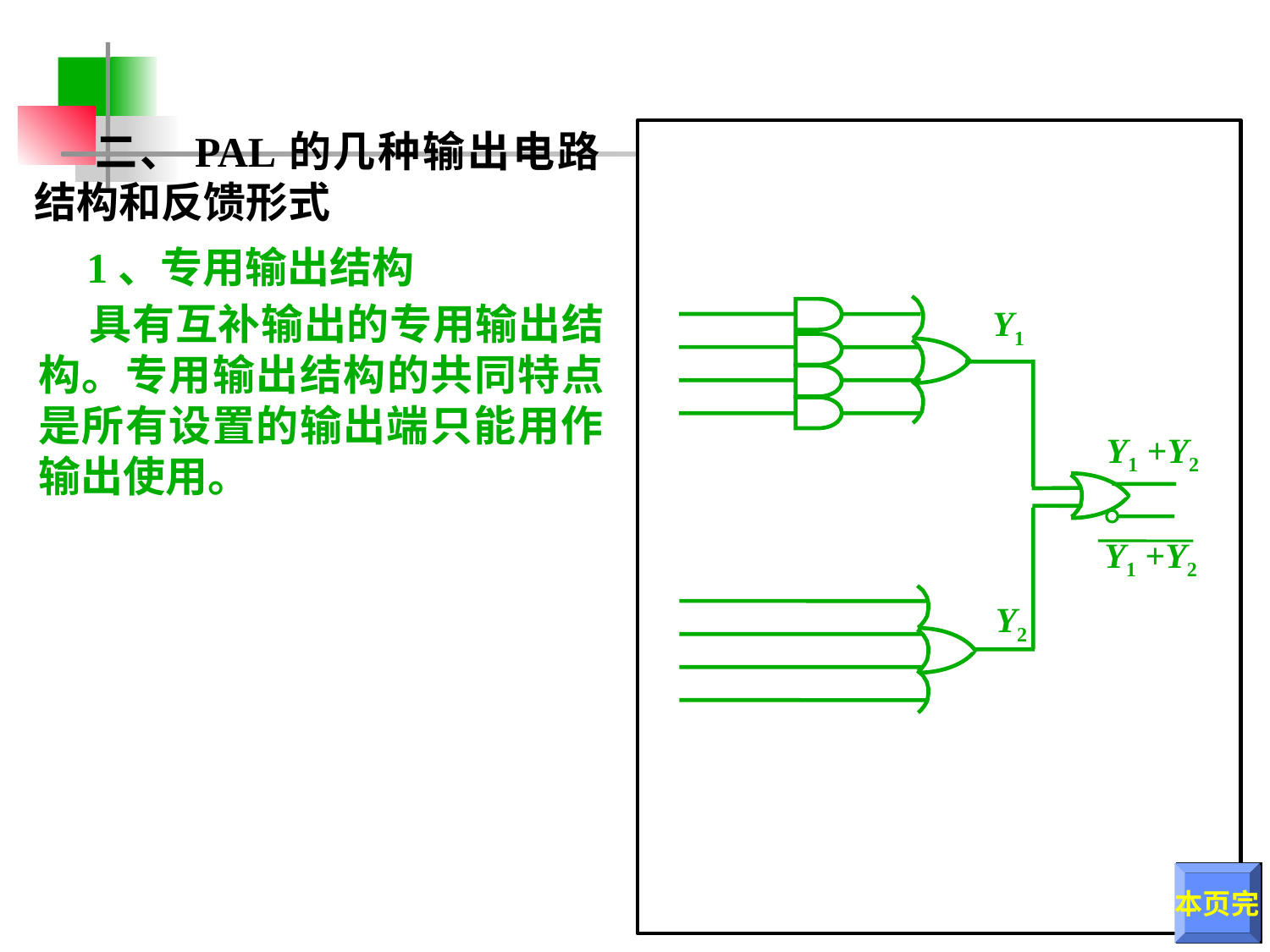

二、PAL的几种输出电路结构和反馈形式

    1、专用输出结构

    具有互补输出的专用输出结构。专用输出结构的共同特点是所有设置的输出端只能用作输出使用。

Y1

Y1 +Y2

Y1 +Y2

Y2

# 二、PAL的几种输出电路结构和反馈形式 1.专用输出结构

本页完
继续